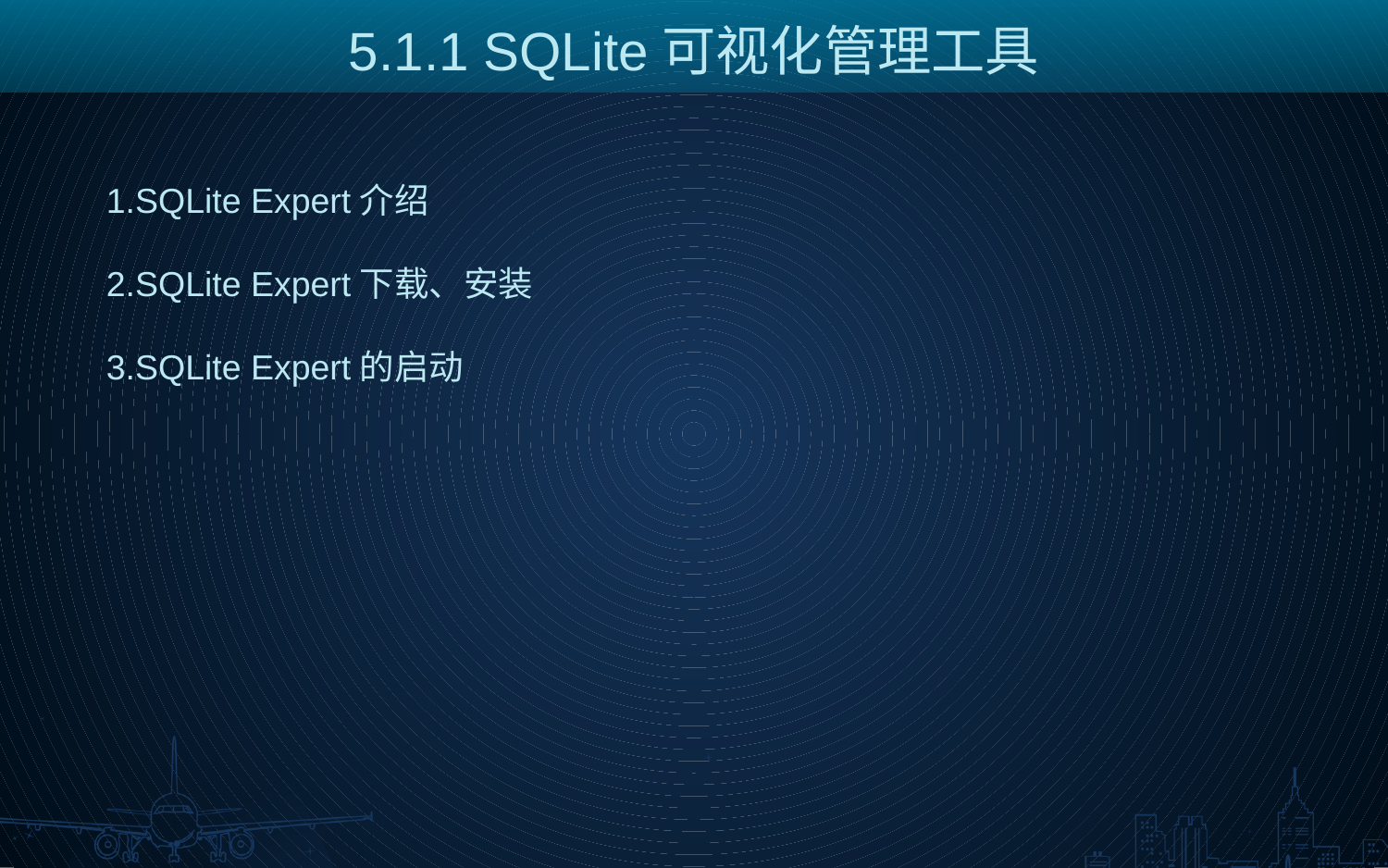

5.1.1 SQLite可视化管理工具
1.SQLite Expert介绍

2.SQLite Expert下载、安装

3.SQLite Expert的启动